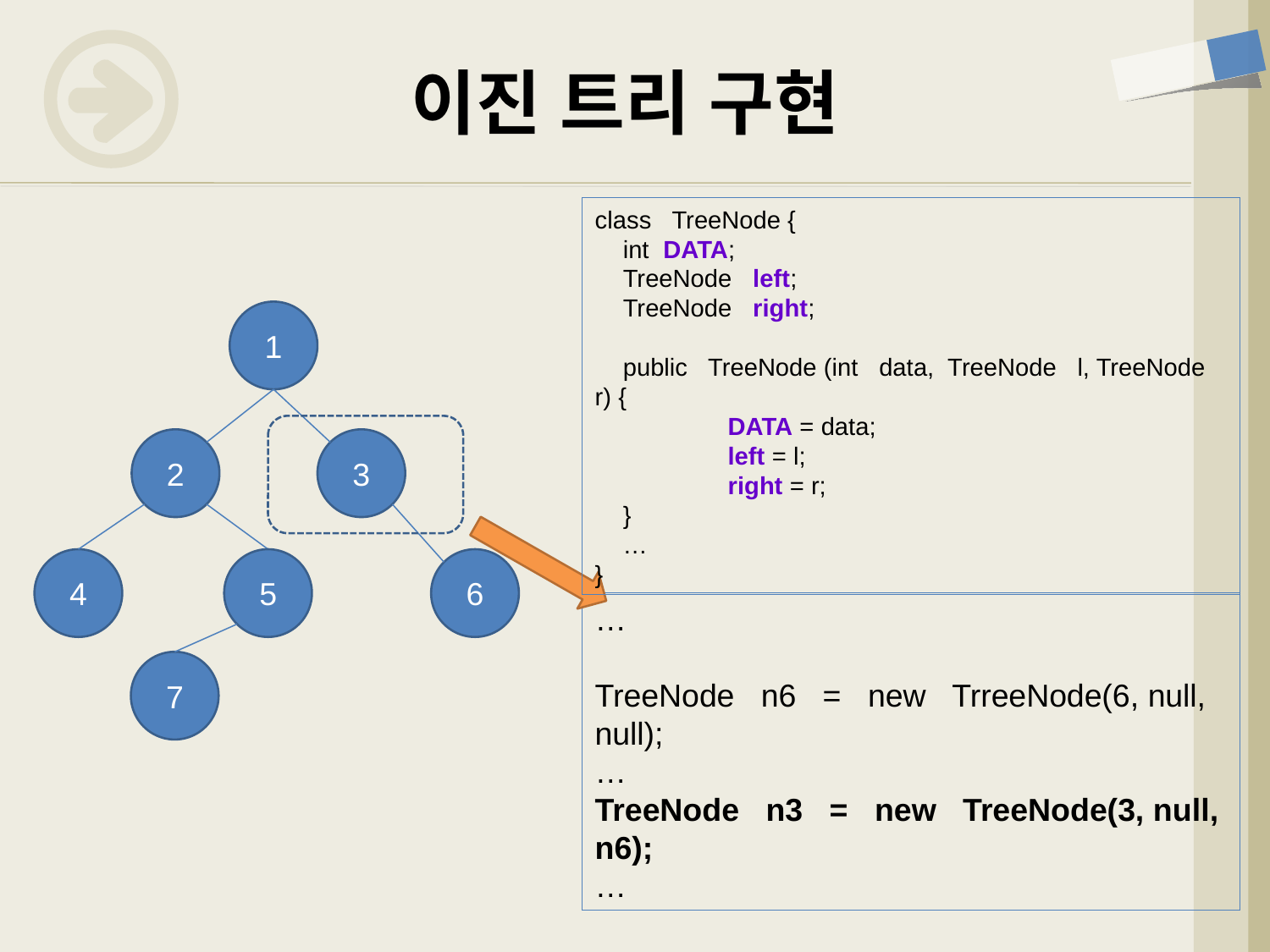

# 이진 트리 구현
class   TreeNode {
    int  DATA;
    TreeNode   left;
    TreeNode   right;

    public   TreeNode (int   data,  TreeNode   l, TreeNode   r) {
                   DATA = data;
                   left = l;
                   right = r;
    }
    …
}
1

2
3

4
5
6
…

TreeNode   n6   =   new   TrreeNode(6, null, null);
…
TreeNode   n3   =   new   TreeNode(3, null, n6);
…
7